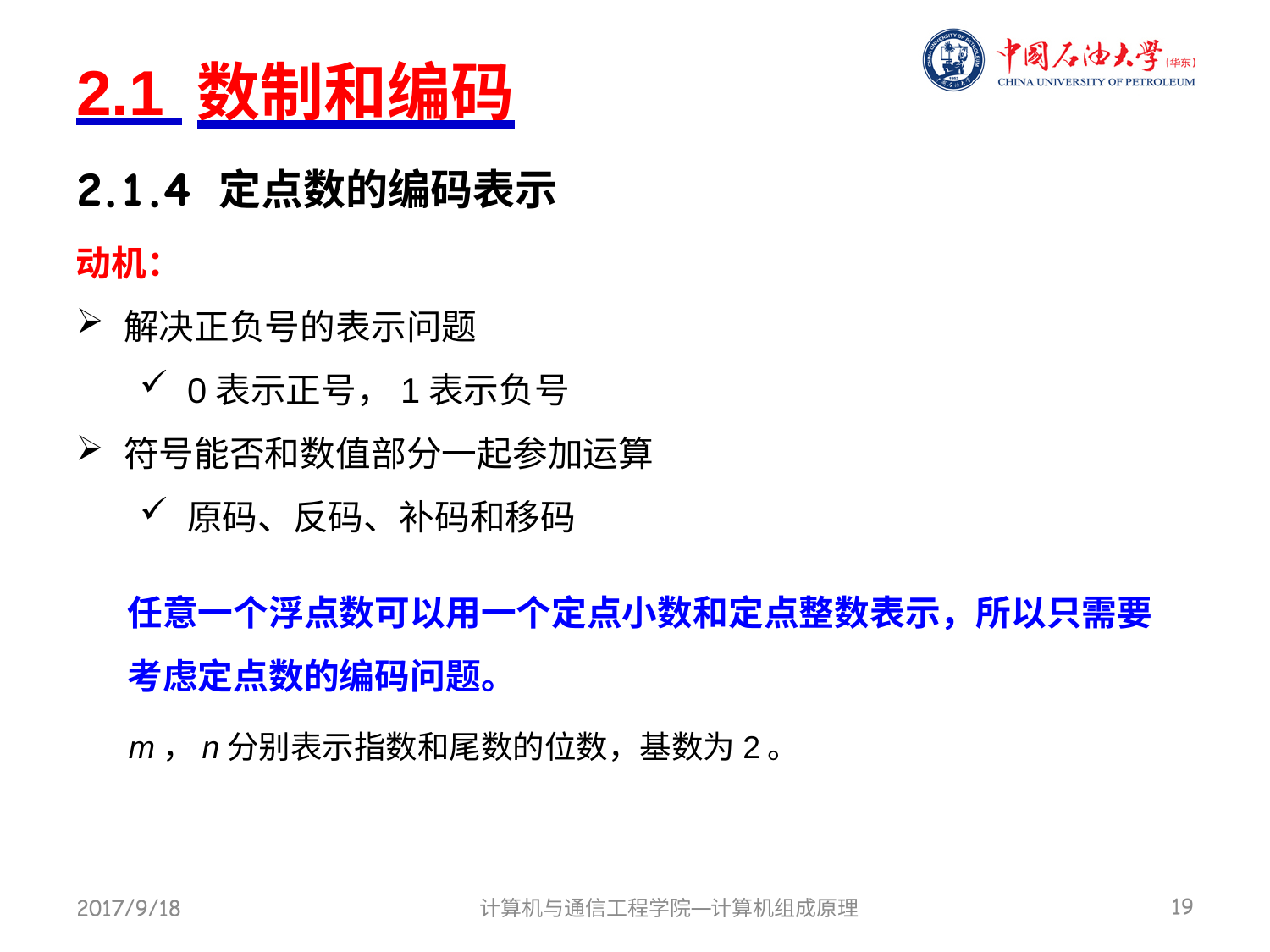

# 2.1 数制和编码
2.1.4 定点数的编码表示
动机：
解决正负号的表示问题
0表示正号，1表示负号
符号能否和数值部分一起参加运算
原码、反码、补码和移码
任意一个浮点数可以用一个定点小数和定点整数表示，所以只需要考虑定点数的编码问题。
m，n分别表示指数和尾数的位数，基数为2。
2017/9/18
计算机与通信工程学院—计算机组成原理
19